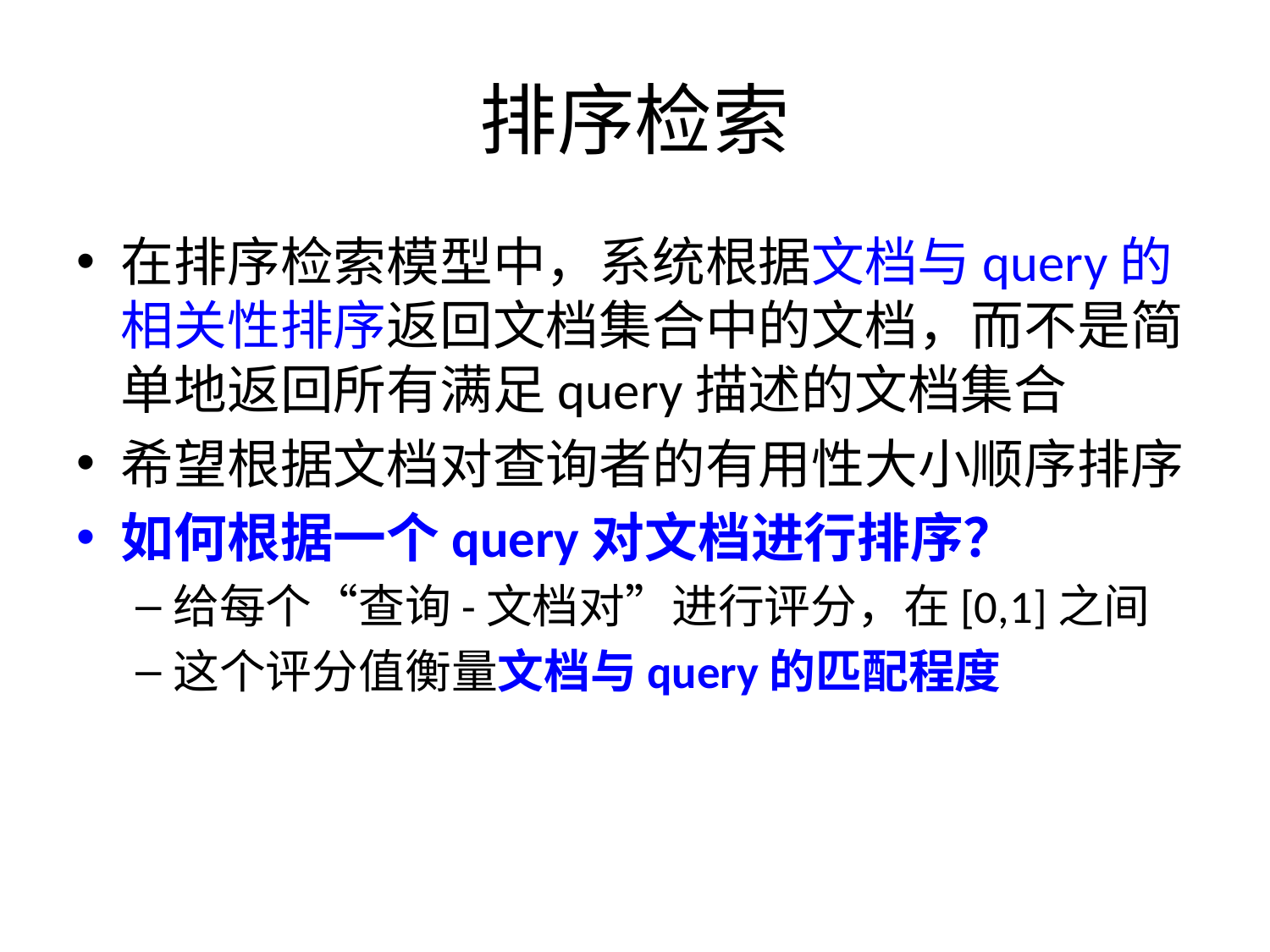

# 排序检索
在排序检索模型中，系统根据文档与query的相关性排序返回文档集合中的文档，而不是简单地返回所有满足query描述的文档集合
希望根据文档对查询者的有用性大小顺序排序
如何根据一个query对文档进行排序？
给每个“查询-文档对”进行评分，在[0,1]之间
这个评分值衡量文档与query的匹配程度